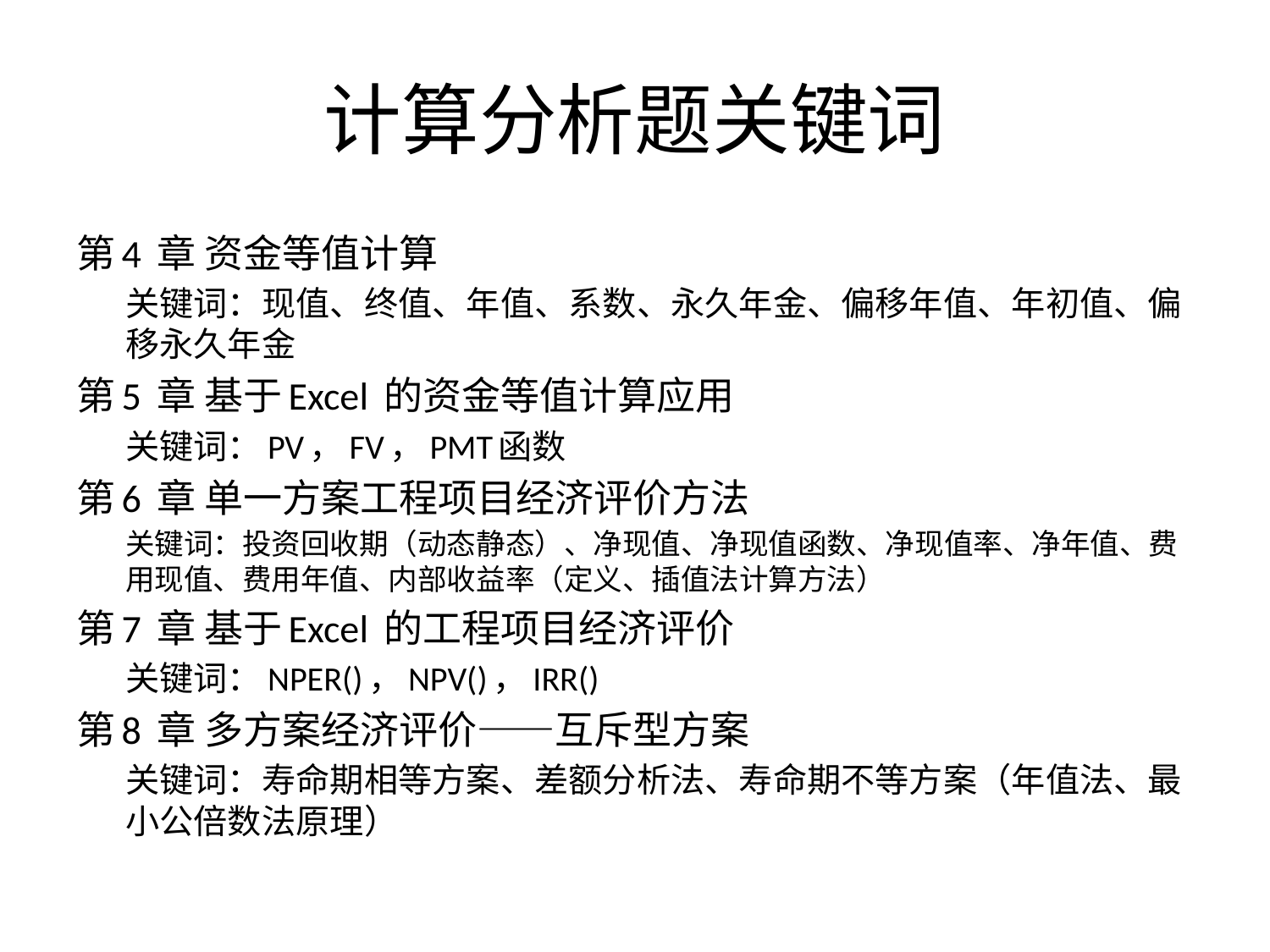

# 计算分析题关键词
第4 章 资金等值计算
关键词：现值、终值、年值、系数、永久年金、偏移年值、年初值、偏移永久年金
第5 章 基于Excel 的资金等值计算应用
关键词：PV，FV，PMT函数
第6 章 单一方案工程项目经济评价方法
关键词：投资回收期（动态静态）、净现值、净现值函数、净现值率、净年值、费用现值、费用年值、内部收益率（定义、插值法计算方法）
第7 章 基于Excel 的工程项目经济评价
关键词：NPER()，NPV()，IRR()
第8 章 多方案经济评价——互斥型方案
关键词：寿命期相等方案、差额分析法、寿命期不等方案（年值法、最小公倍数法原理）